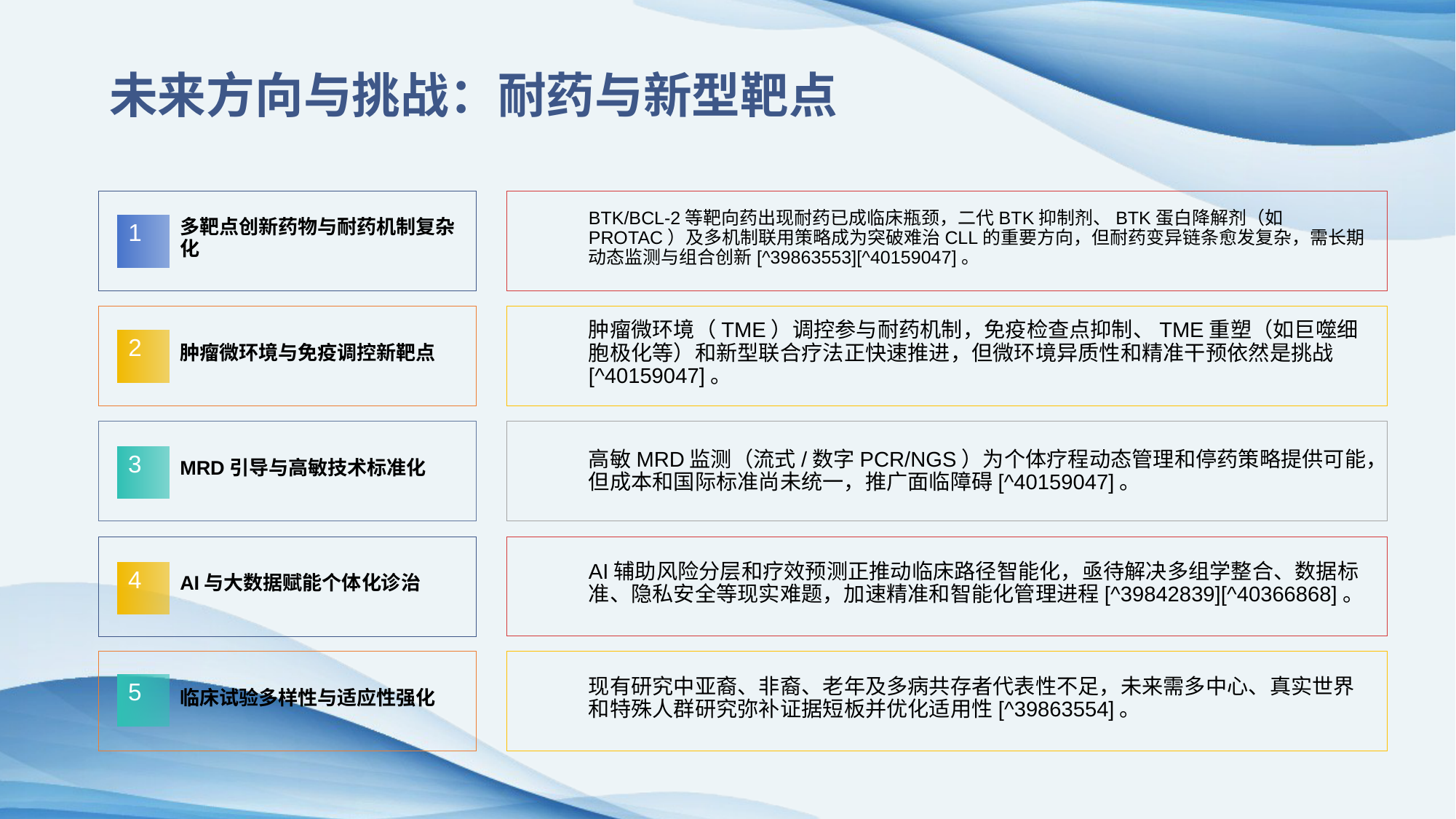

未来方向与挑战：耐药与新型靶点
多靶点创新药物与耐药机制复杂化
BTK/BCL-2等靶向药出现耐药已成临床瓶颈，二代BTK抑制剂、BTK蛋白降解剂（如PROTAC）及多机制联用策略成为突破难治CLL的重要方向，但耐药变异链条愈发复杂，需长期动态监测与组合创新[^39863553][^40159047]。
1
肿瘤微环境与免疫调控新靶点
肿瘤微环境（TME）调控参与耐药机制，免疫检查点抑制、TME重塑（如巨噬细胞极化等）和新型联合疗法正快速推进，但微环境异质性和精准干预依然是挑战[^40159047]。
2
MRD引导与高敏技术标准化
高敏MRD监测（流式/数字PCR/NGS）为个体疗程动态管理和停药策略提供可能，但成本和国际标准尚未统一，推广面临障碍[^40159047]。
3
AI辅助风险分层和疗效预测正推动临床路径智能化，亟待解决多组学整合、数据标准、隐私安全等现实难题，加速精准和智能化管理进程[^39842839][^40366868]。
AI与大数据赋能个体化诊治
4
临床试验多样性与适应性强化
现有研究中亚裔、非裔、老年及多病共存者代表性不足，未来需多中心、真实世界和特殊人群研究弥补证据短板并优化适用性[^39863554]。
5